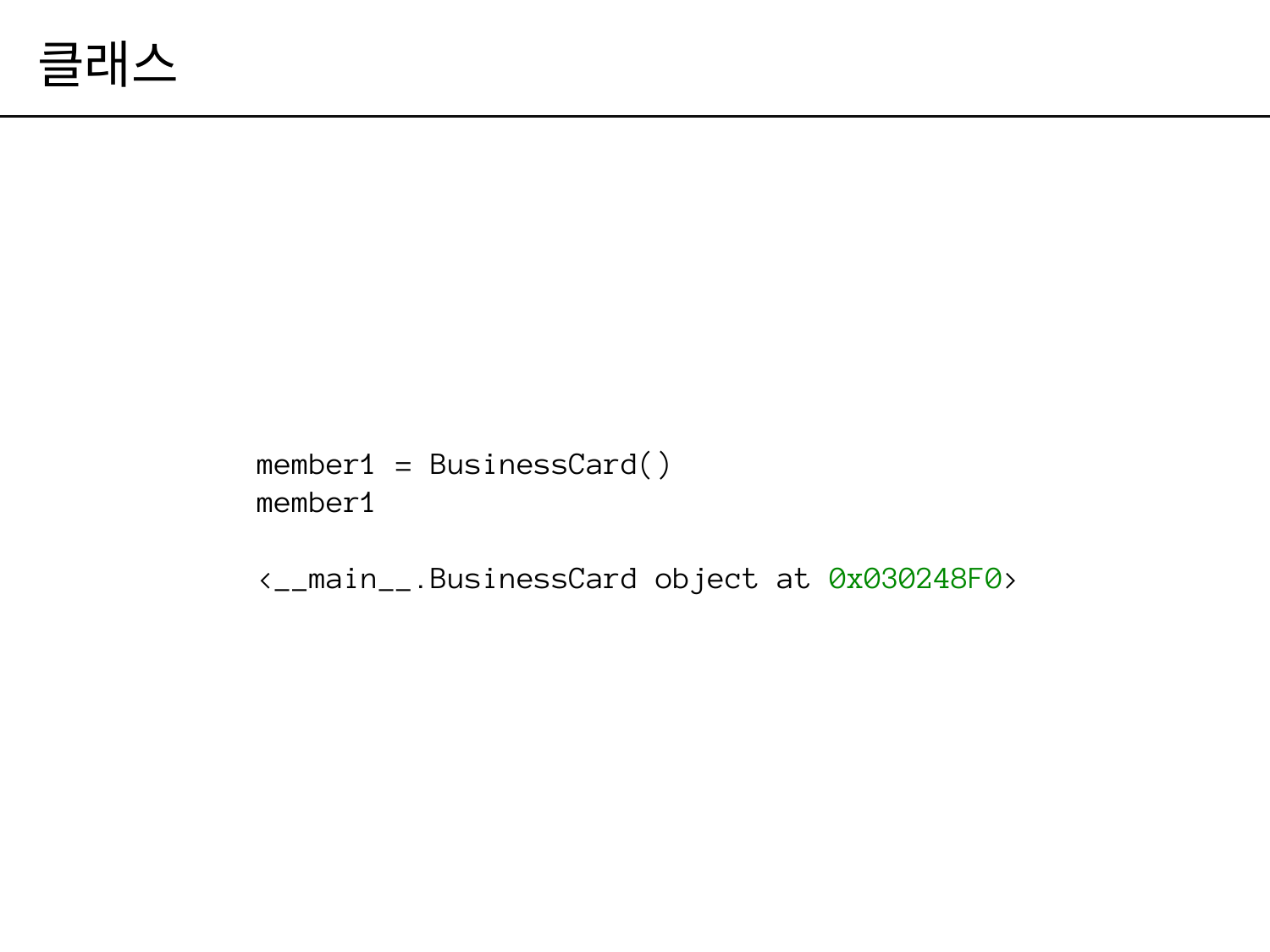

# 클래스
member1 = BusinessCard()
member1

<__main__.BusinessCard object at 0x030248F0>